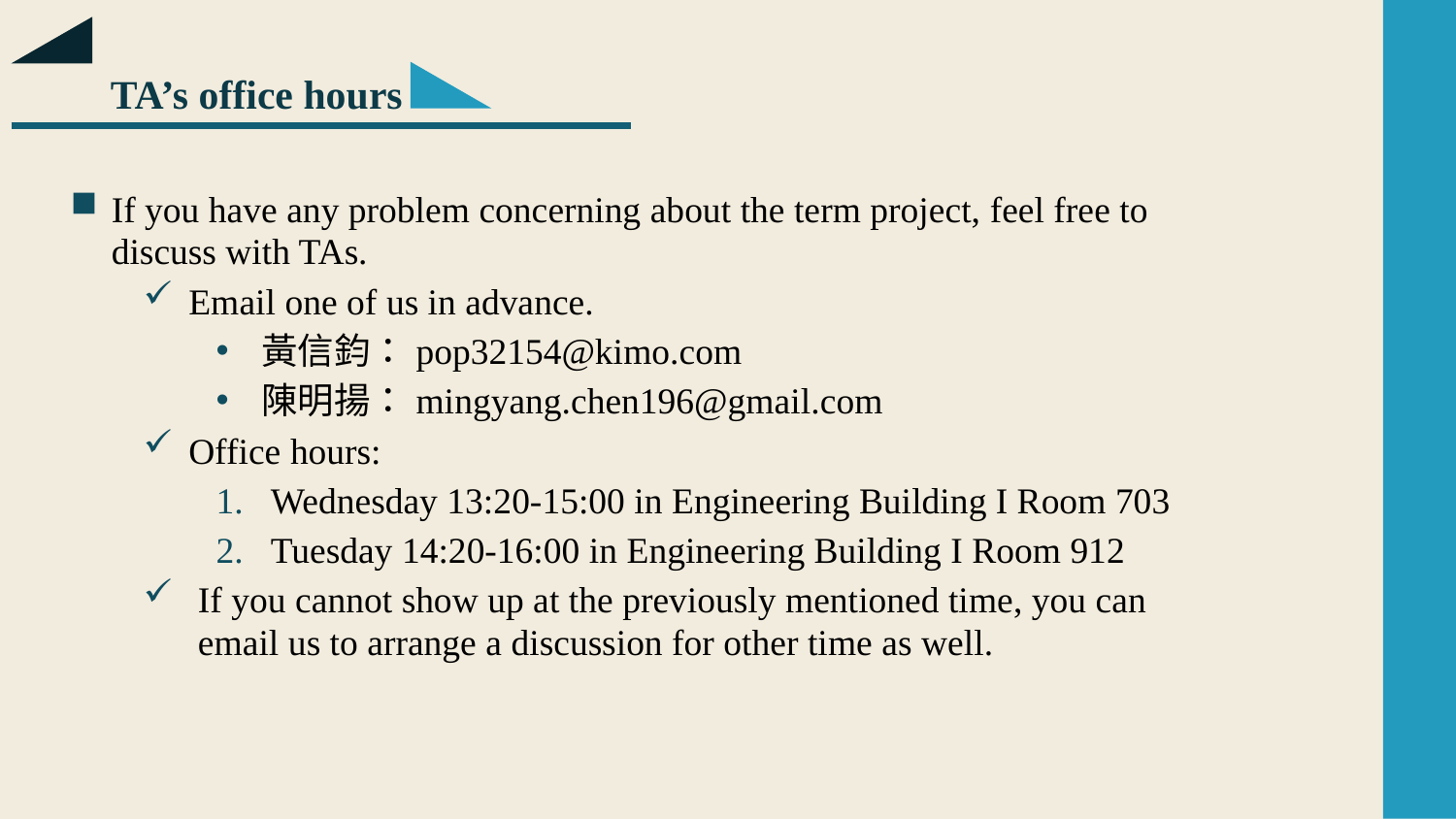

TA’s office hours

If you have any problem concerning about the term project, feel free to discuss with TAs.
Email one of us in advance.
黃信鈞：pop32154@kimo.com
陳明揚：mingyang.chen196@gmail.com
Office hours:
Wednesday 13:20-15:00 in Engineering Building I Room 703
Tuesday 14:20-16:00 in Engineering Building I Room 912
If you cannot show up at the previously mentioned time, you can email us to arrange a discussion for other time as well.